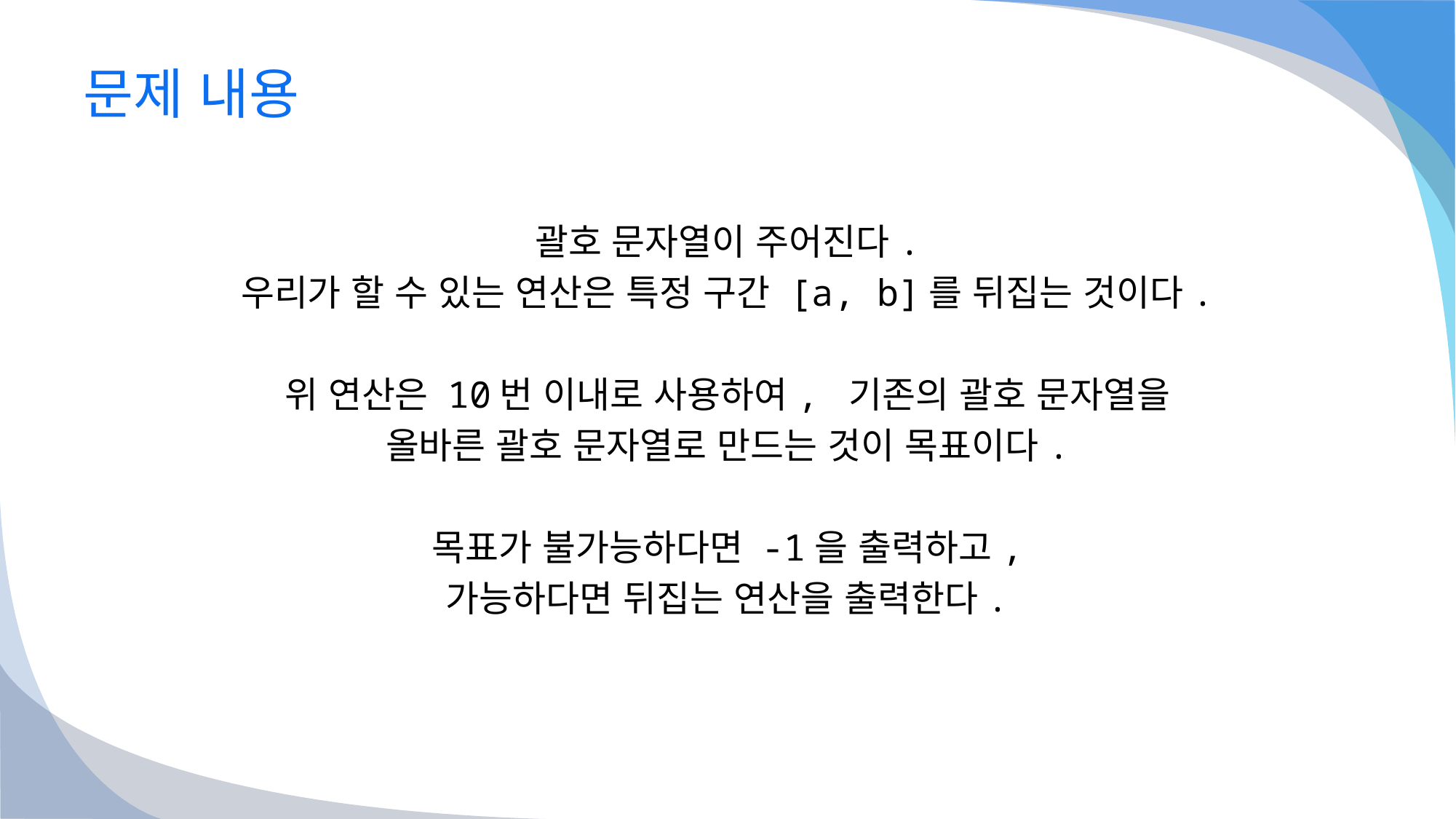

# 문제 내용

괄호 문자열이 주어진다.
우리가 할 수 있는 연산은 특정 구간 [a, b]를 뒤집는 것이다.

위 연산은 10번 이내로 사용하여, 기존의 괄호 문자열을
올바른 괄호 문자열로 만드는 것이 목표이다.

목표가 불가능하다면 -1을 출력하고,
가능하다면 뒤집는 연산을 출력한다.